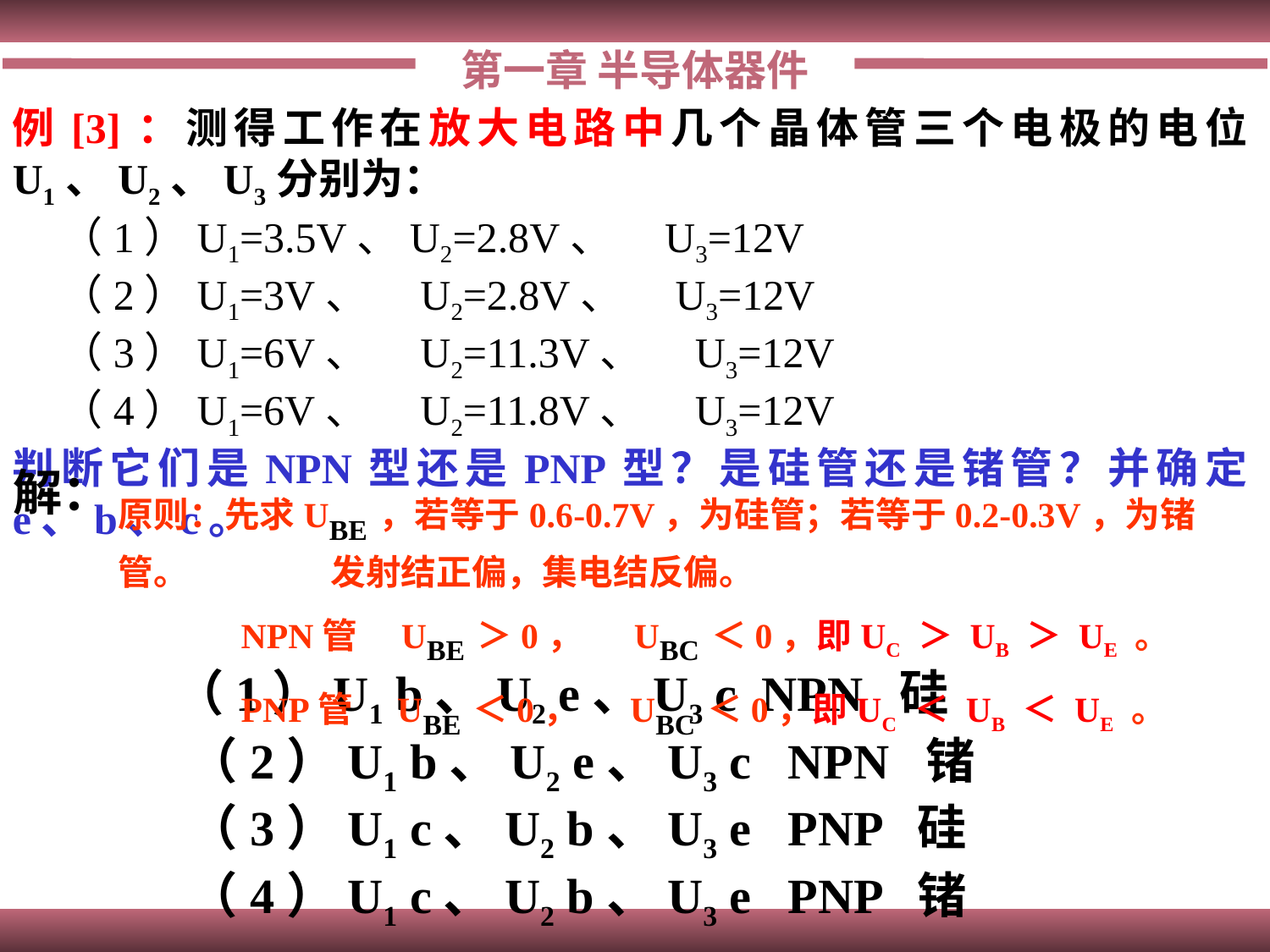

第一章 半导体器件

例[3]：测得工作在放大电路中几个晶体管三个电极的电位U1、U2、U3分别为：
    （1）U1=3.5V、U2=2.8V、　U3=12V
    （2）U1=3V、　U2=2.8V、　U3=12V
    （3）U1=6V、　U2=11.3V、　U3=12V
    （4）U1=6V、　U2=11.8V、　U3=12V
判断它们是NPN型还是PNP型？是硅管还是锗管？并确定e、b、c。
解：
原则：先求UBE，若等于0.6-0.7V，为硅管；若等于0.2-0.3V，为锗管。　　　　发射结正偏，集电结反偏。
　　　 NPN管　UBE＞0，　 UBC＜0，即UC ＞ UB ＞ UE 。
　　　 PNP管　UBE＜0，　 UBC＜0，即UC ＜ UB ＜ UE 。
　　（1）U1 b、U2 e、U3 c  NPN  硅
         （2）U1 b、U2 e、U3 c   NPN  锗
         （3）U1 c、U2 b、U3 e   PNP  硅
         （4）U1 c、U2 b、U3 e   PNP  锗